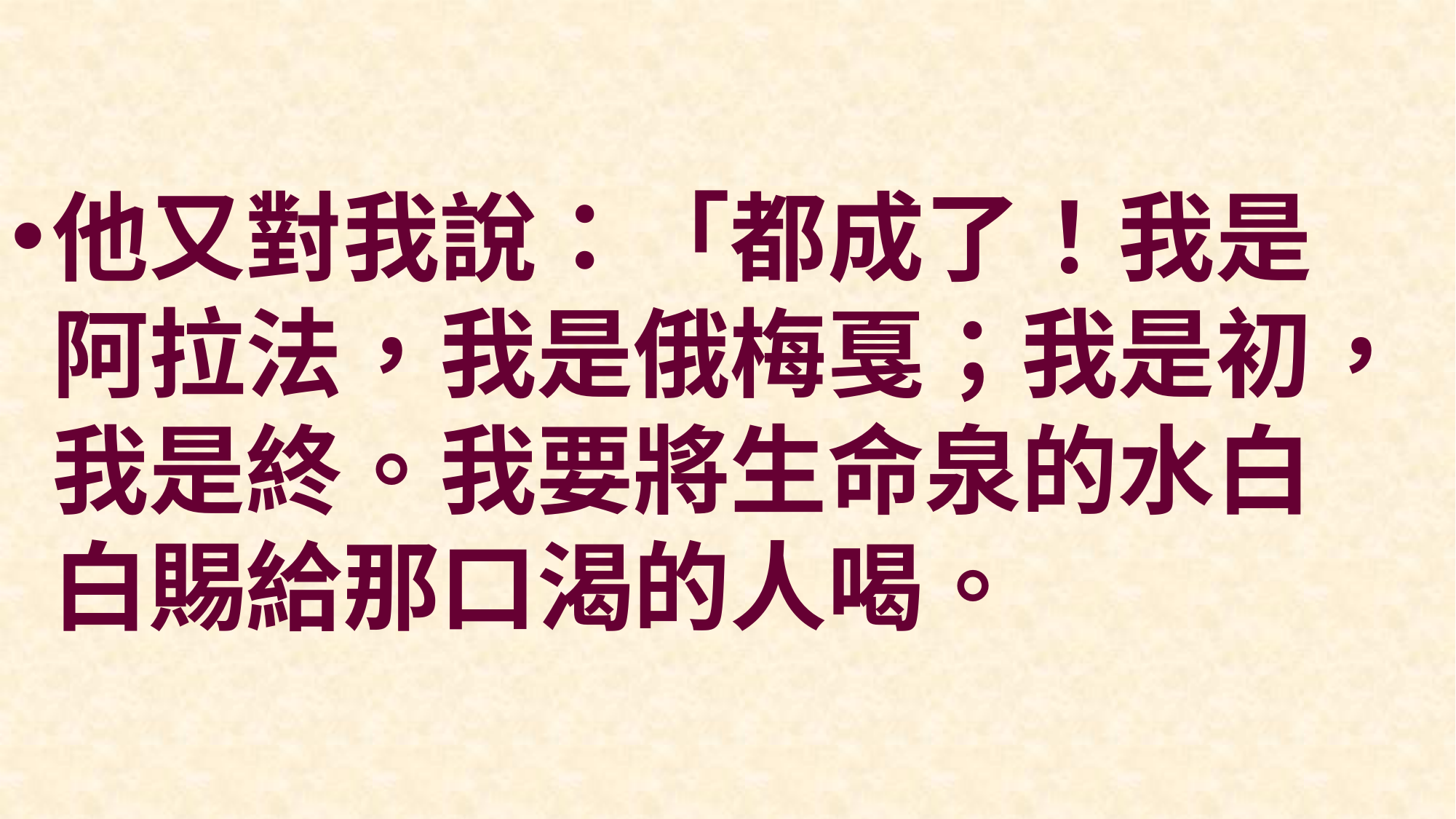

他又對我說：「都成了！我是阿拉法，我是俄梅戛；我是初，我是終。我要將生命泉的水白白賜給那口渴的人喝。